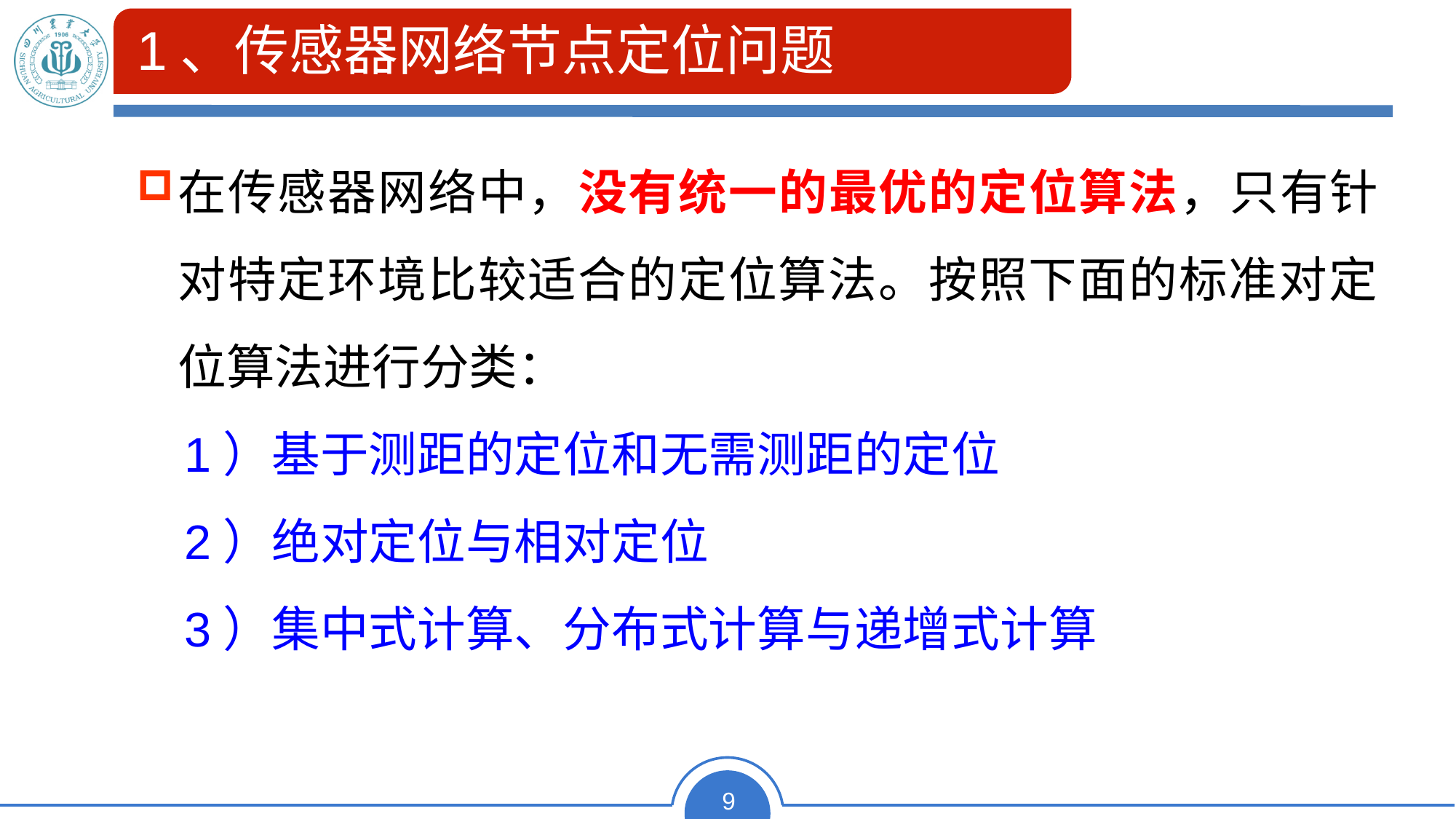

# 1、传感器网络节点定位问题
在传感器网络中，没有统一的最优的定位算法，只有针对特定环境比较适合的定位算法。按照下面的标准对定位算法进行分类：
1）基于测距的定位和无需测距的定位
2）绝对定位与相对定位
3）集中式计算、分布式计算与递增式计算